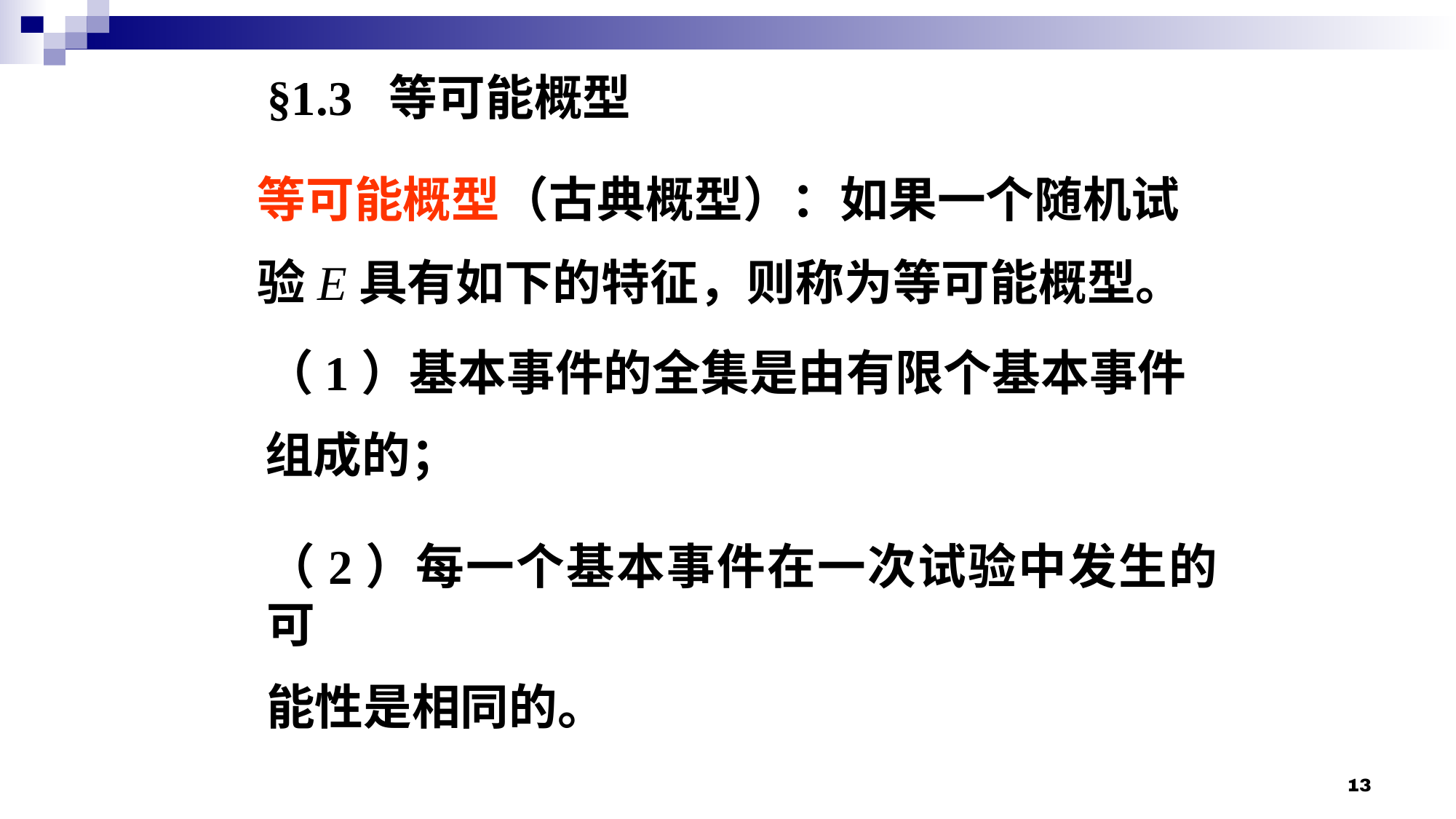

§1.3  等可能概型
等可能概型（古典概型）：如果一个随机试
验E具有如下的特征，则称为等可能概型。
（1）基本事件的全集是由有限个基本事件
组成的；
（2）每一个基本事件在一次试验中发生的可
能性是相同的。
13